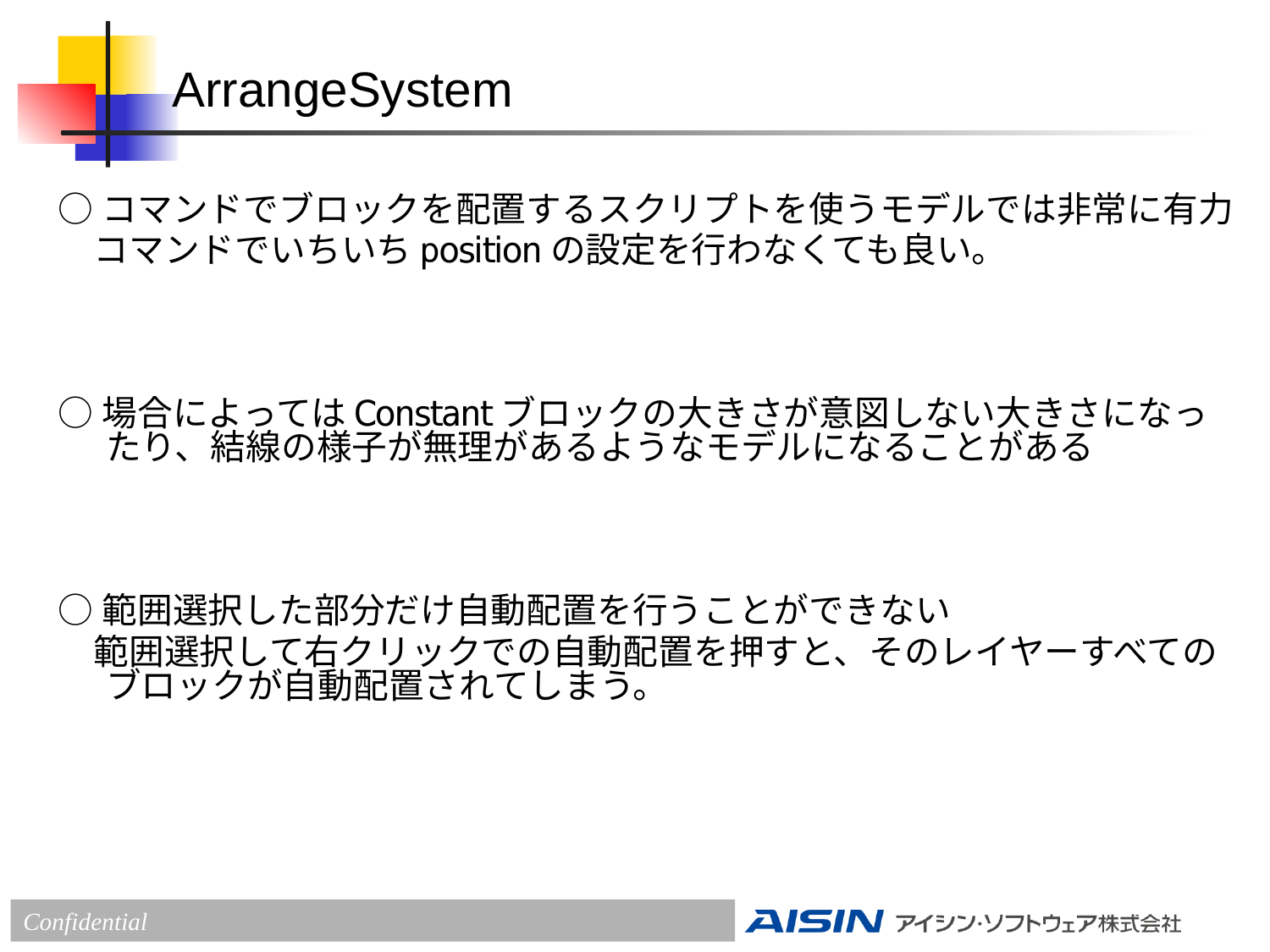

# ArrangeSystem
○コマンドでブロックを配置するスクリプトを使うモデルでは非常に有力
　コマンドでいちいちpositionの設定を行わなくても良い。

○場合によってはConstantブロックの大きさが意図しない大きさになったり、結線の様子が無理があるようなモデルになることがある

○範囲選択した部分だけ自動配置を行うことができない
　範囲選択して右クリックでの自動配置を押すと、そのレイヤーすべてのブロックが自動配置されてしまう。